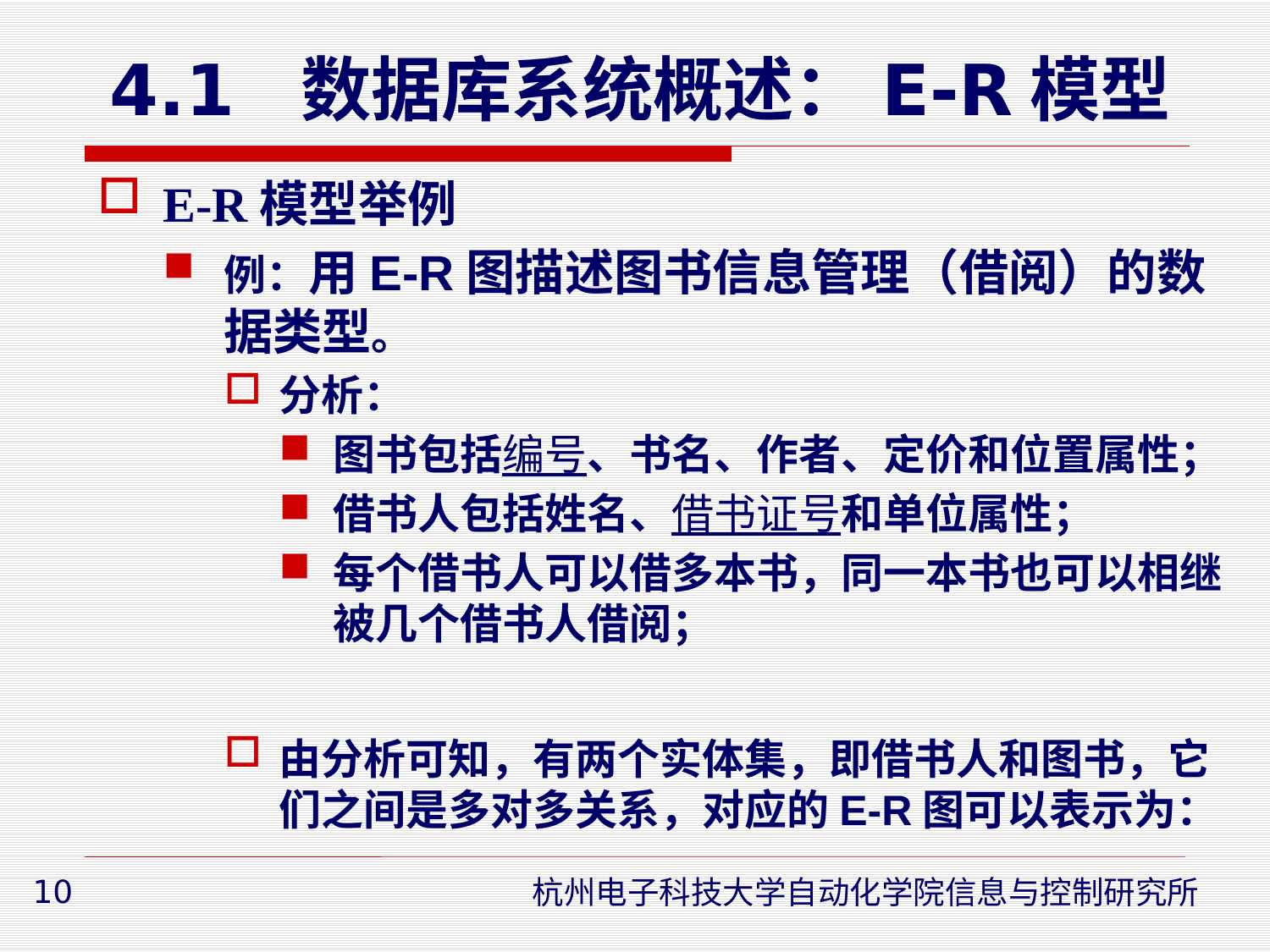

# 4.1  数据库系统概述：E-R模型
E-R模型举例
例：用E-R图描述图书信息管理（借阅）的数据类型。
分析：
图书包括编号、书名、作者、定价和位置属性；
借书人包括姓名、借书证号和单位属性；
每个借书人可以借多本书，同一本书也可以相继被几个借书人借阅；

由分析可知，有两个实体集，即借书人和图书，它们之间是多对多关系，对应的E-R图可以表示为：